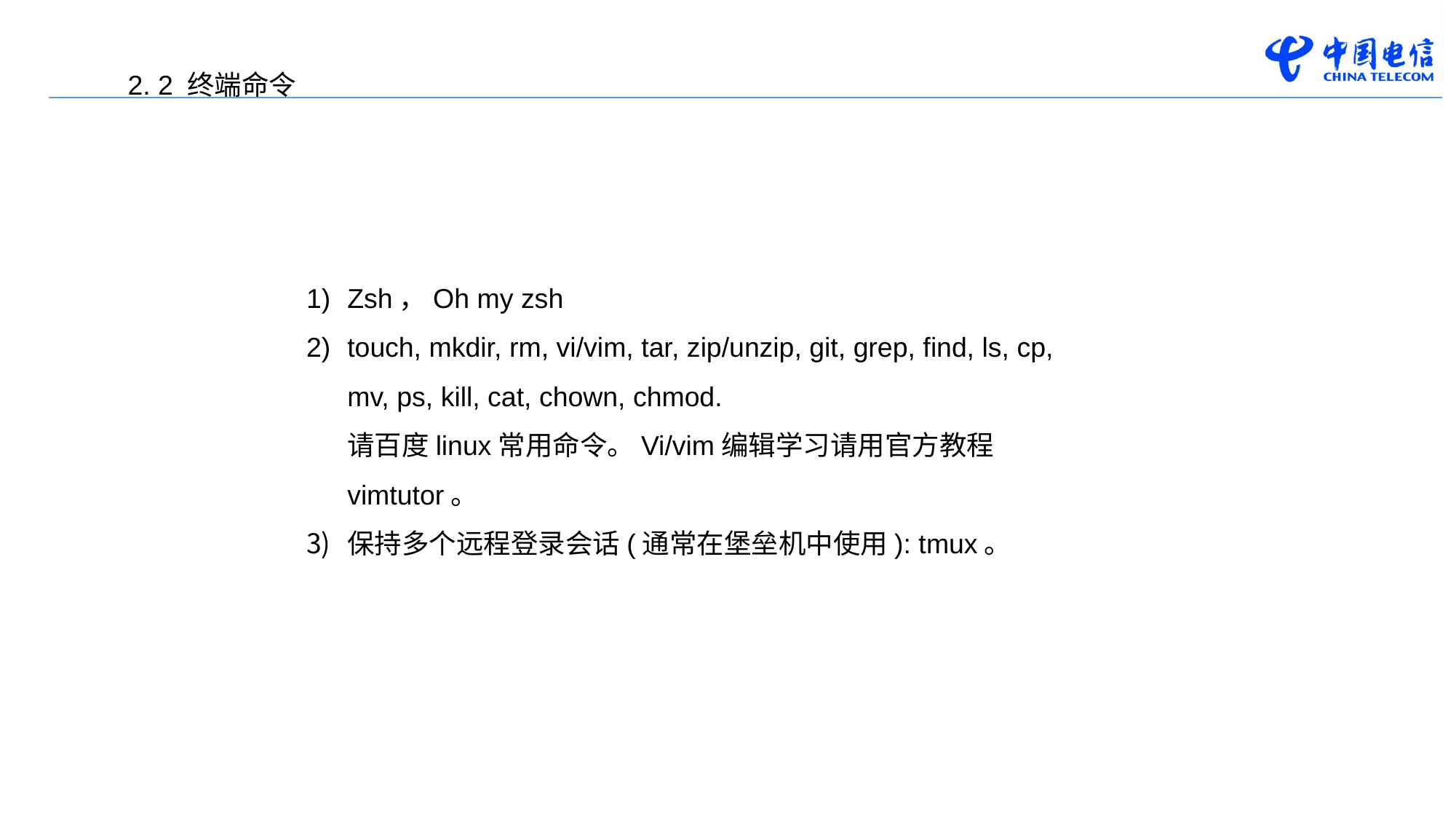

2. 2 终端命令
Zsh，Oh my zsh
touch, mkdir, rm, vi/vim, tar, zip/unzip, git, grep, find, ls, cp, mv, ps, kill, cat, chown, chmod. 请百度linux常用命令。Vi/vim编辑学习请用官方教程vimtutor。
保持多个远程登录会话(通常在堡垒机中使用): tmux。